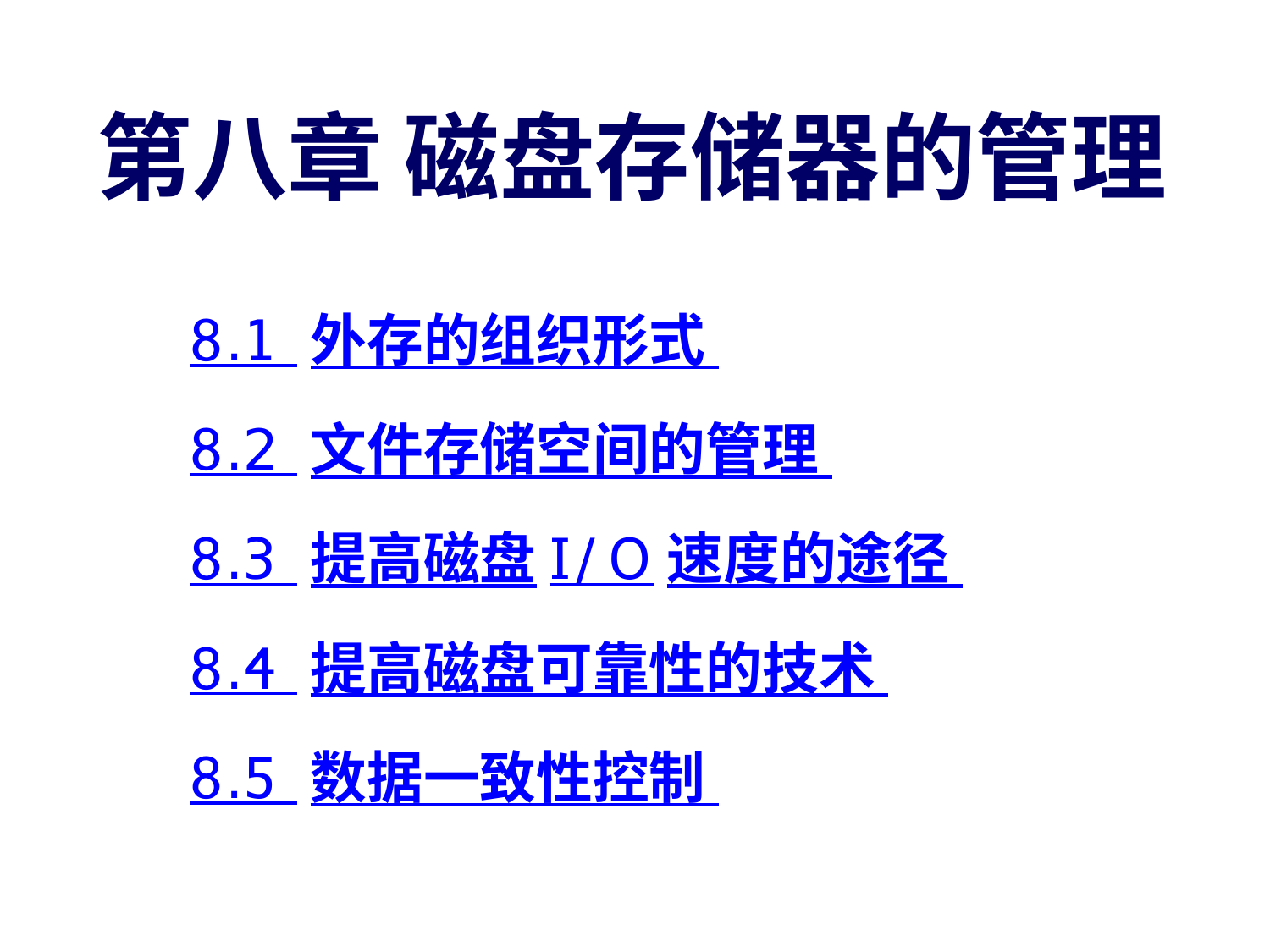

第八章 磁盘存储器的管理
8.1 外存的组织形式
8.2 文件存储空间的管理
8.3 提高磁盘I/O速度的途径
8.4 提高磁盘可靠性的技术
8.5 数据一致性控制